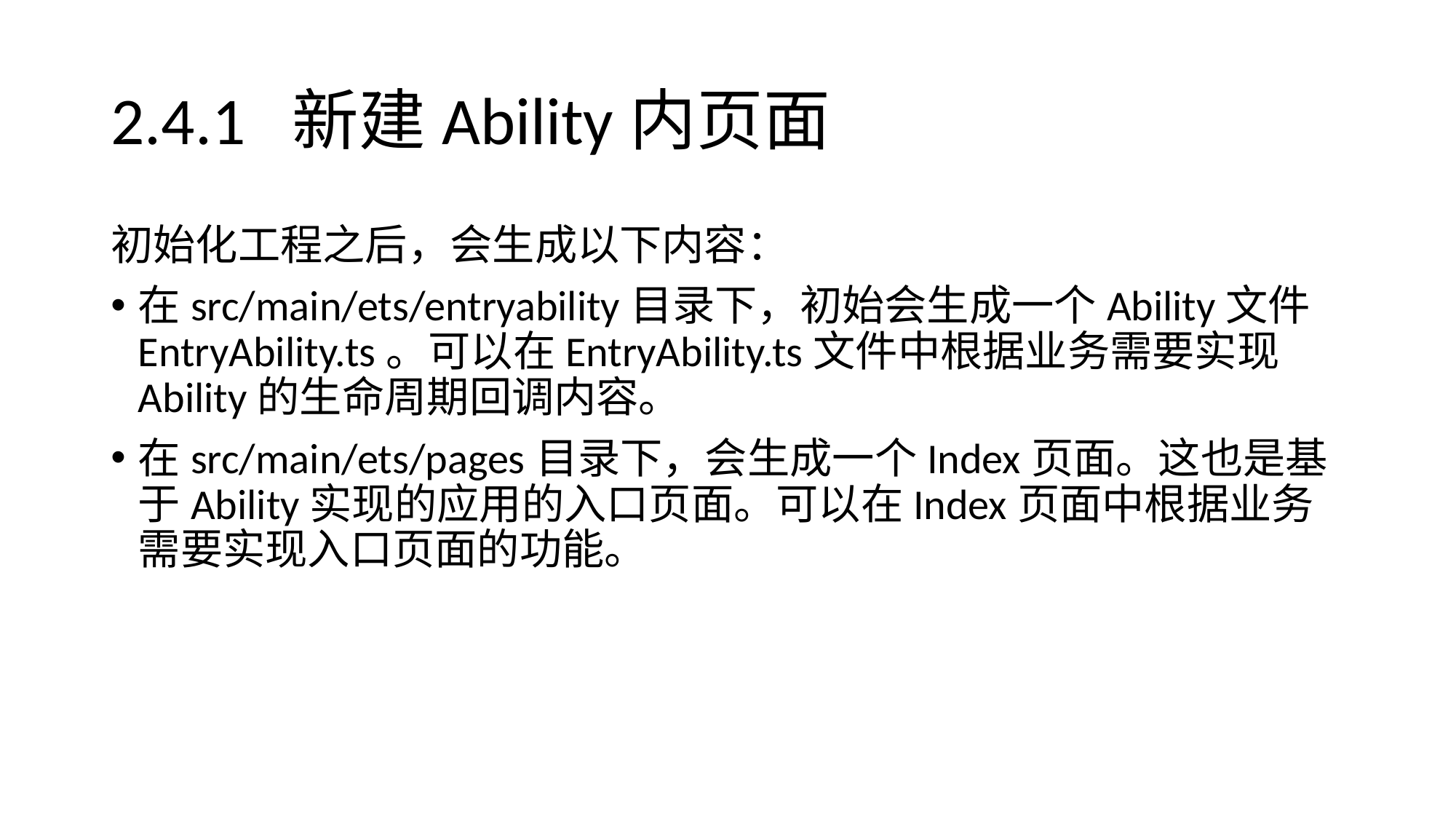

# 2.4.1  新建Ability内页面
初始化工程之后，会生成以下内容：
在src/main/ets/entryability目录下，初始会生成一个Ability文件EntryAbility.ts。可以在EntryAbility.ts文件中根据业务需要实现Ability的生命周期回调内容。
在src/main/ets/pages目录下，会生成一个Index页面。这也是基于Ability实现的应用的入口页面。可以在Index页面中根据业务需要实现入口页面的功能。